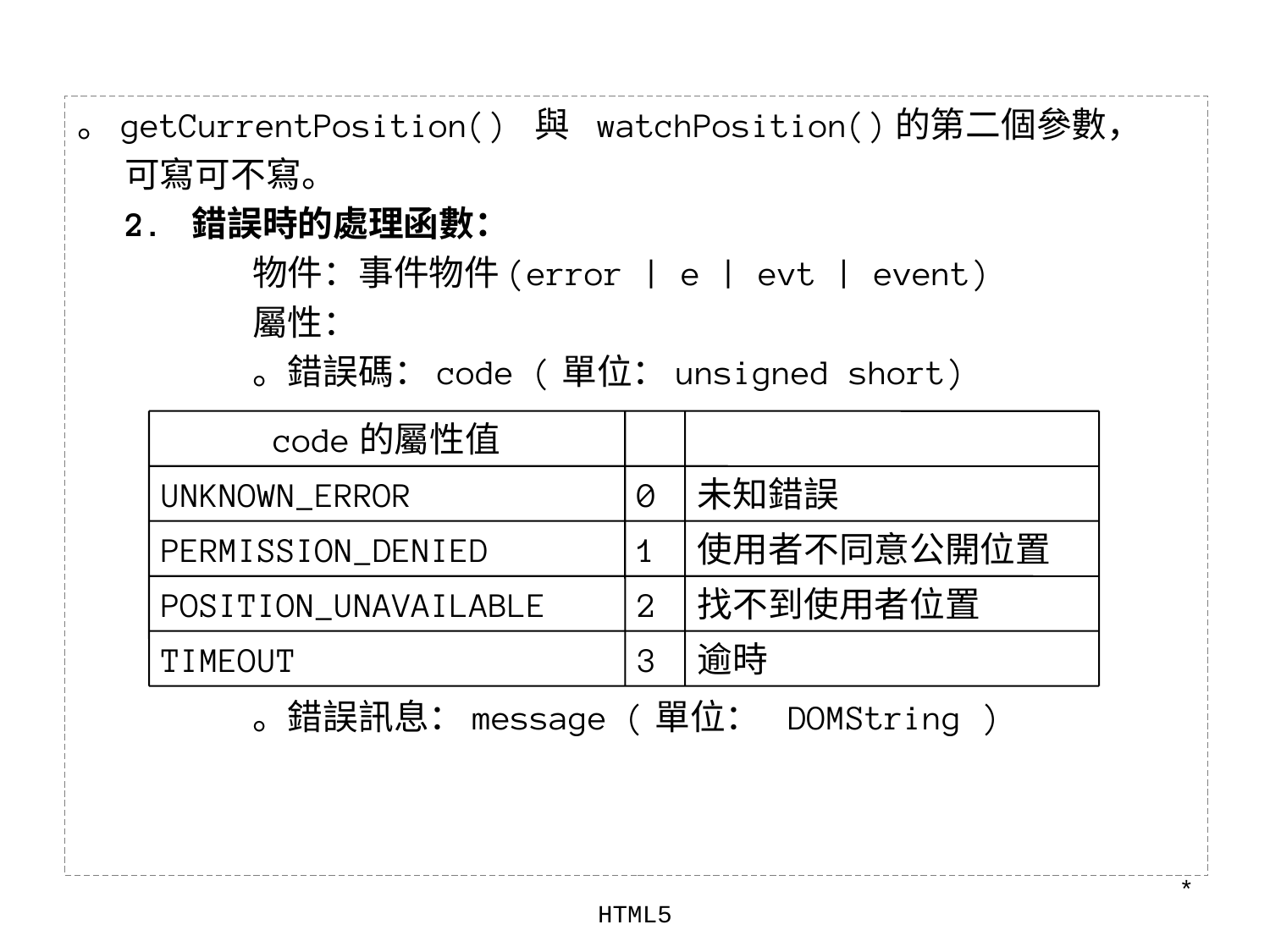

# 。getCurrentPosition() 與 watchPosition()的第二個參數，
  可寫可不寫。
	2. 錯誤時的處理函數：
		物件：事件物件(error | e | evt | event)
		屬性：
		。錯誤碼：code (單位：unsigned short)

		。錯誤訊息：message (單位： DOMString )

code的屬性值

UNKNOWN_ERROR

0
未知錯誤
PERMISSION_DENIED

1
使用者不同意公開位置
POSITION_UNAVAILABLE

2
找不到使用者位置
TIMEOUT

3
逾時

*
HTML5